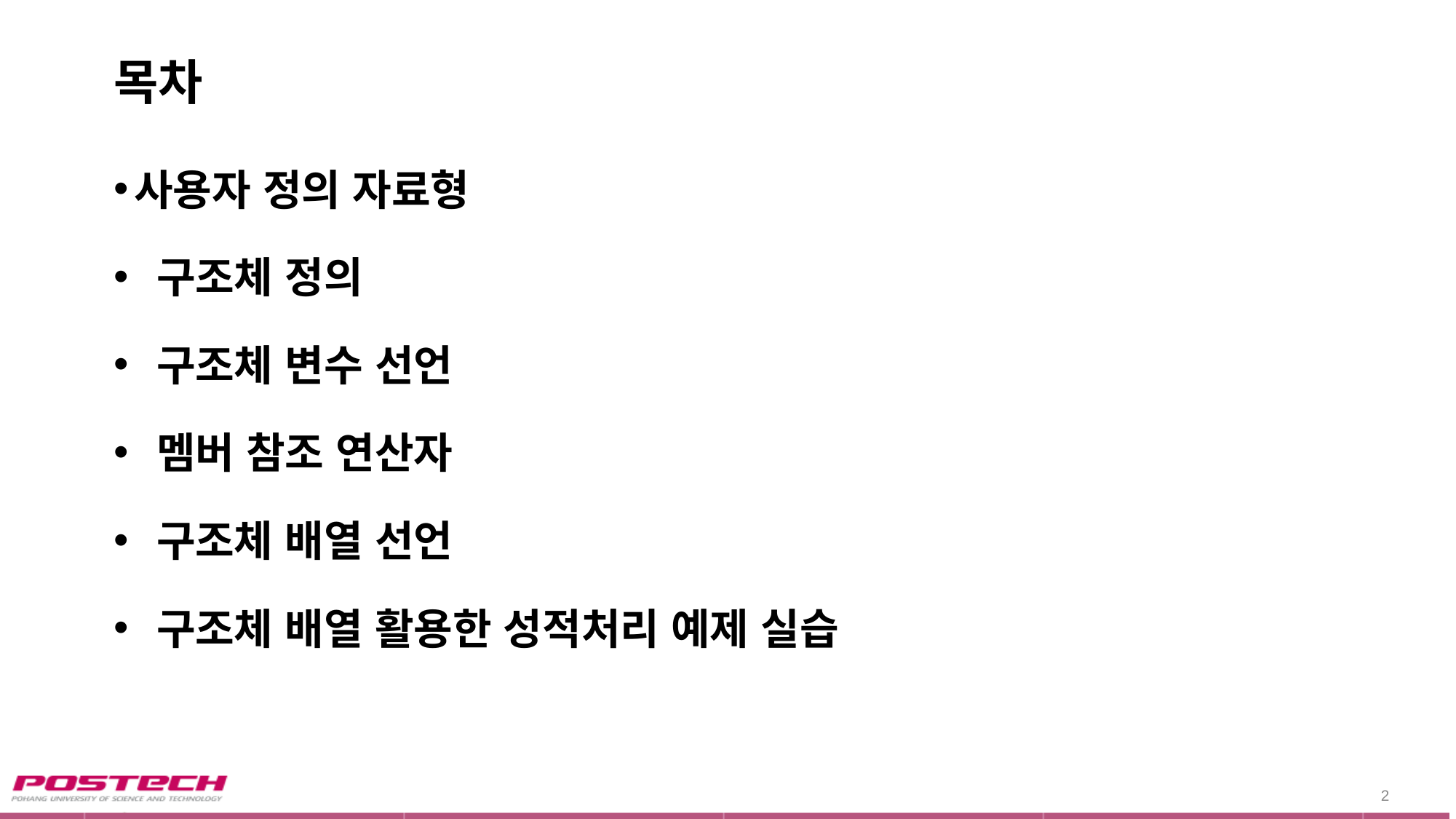

# 목차
사용자 정의 자료형
 구조체 정의
 구조체 변수 선언
 멤버 참조 연산자
 구조체 배열 선언
 구조체 배열 활용한 성적처리 예제 실습
2